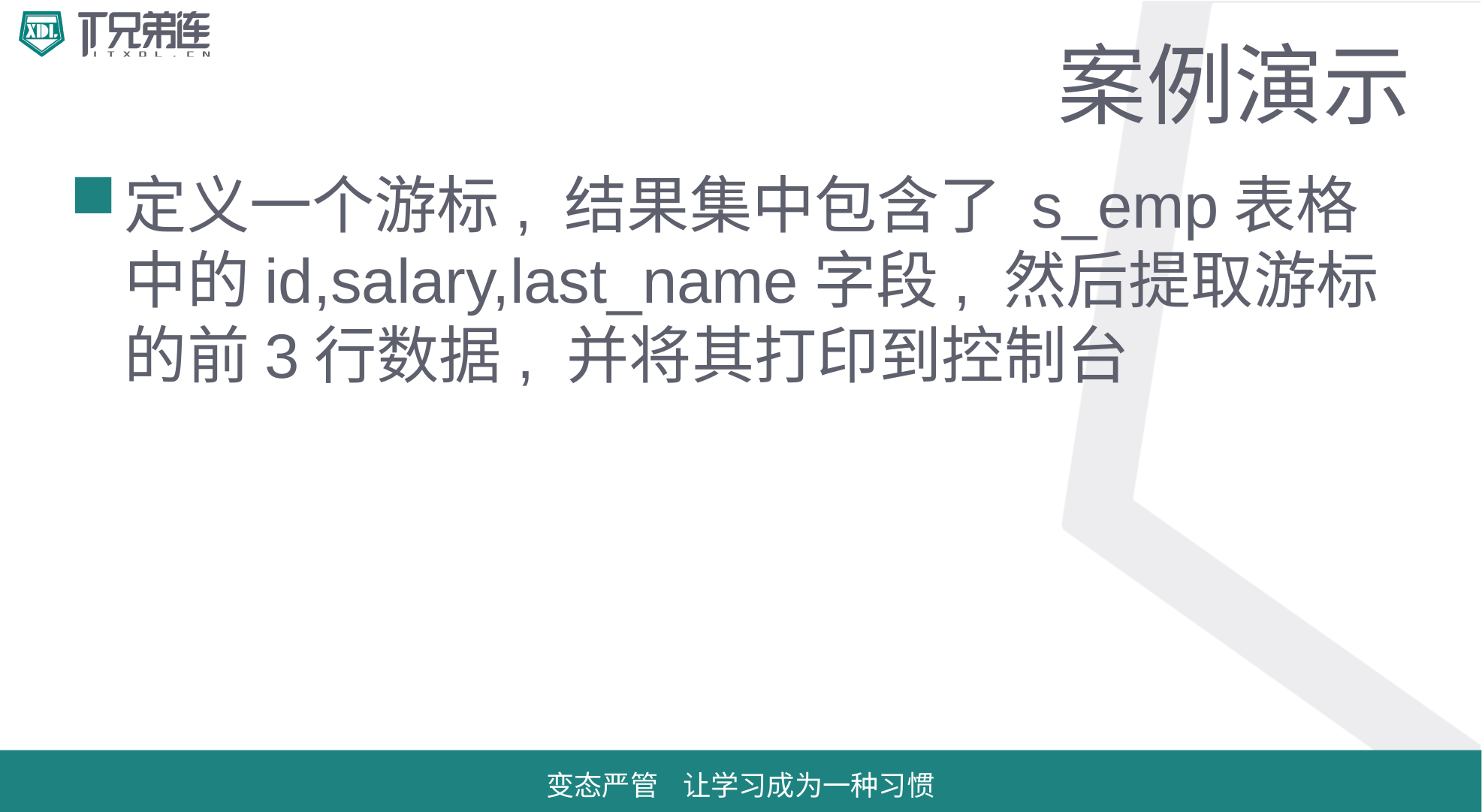

# 案例演示
定义一个游标, 结果集中包含了 s_emp表格中的id,salary,last_name字段, 然后提取游标的前3行数据, 并将其打印到控制台